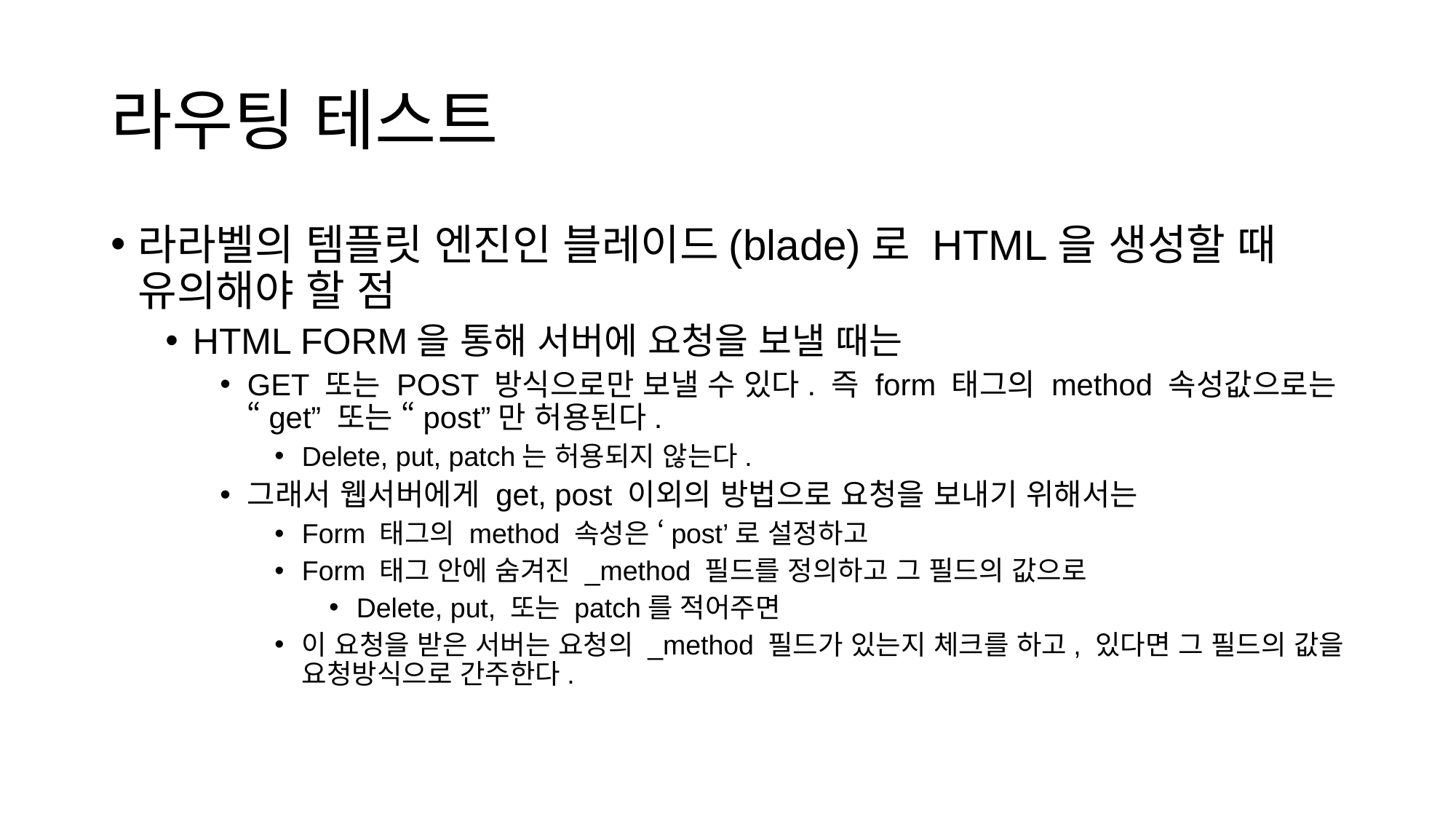

# 라우팅 테스트
라라벨의 템플릿 엔진인 블레이드(blade)로 HTML을 생성할 때 유의해야 할 점
HTML FORM을 통해 서버에 요청을 보낼 때는
GET 또는 POST 방식으로만 보낼 수 있다. 즉 form 태그의 method 속성값으로는 “get” 또는 “post”만 허용된다.
Delete, put, patch는 허용되지 않는다.
그래서 웹서버에게 get, post 이외의 방법으로 요청을 보내기 위해서는
Form 태그의 method 속성은 ‘post’로 설정하고
Form 태그 안에 숨겨진 _method 필드를 정의하고 그 필드의 값으로
Delete, put, 또는 patch를 적어주면
이 요청을 받은 서버는 요청의 _method 필드가 있는지 체크를 하고, 있다면 그 필드의 값을 요청방식으로 간주한다.